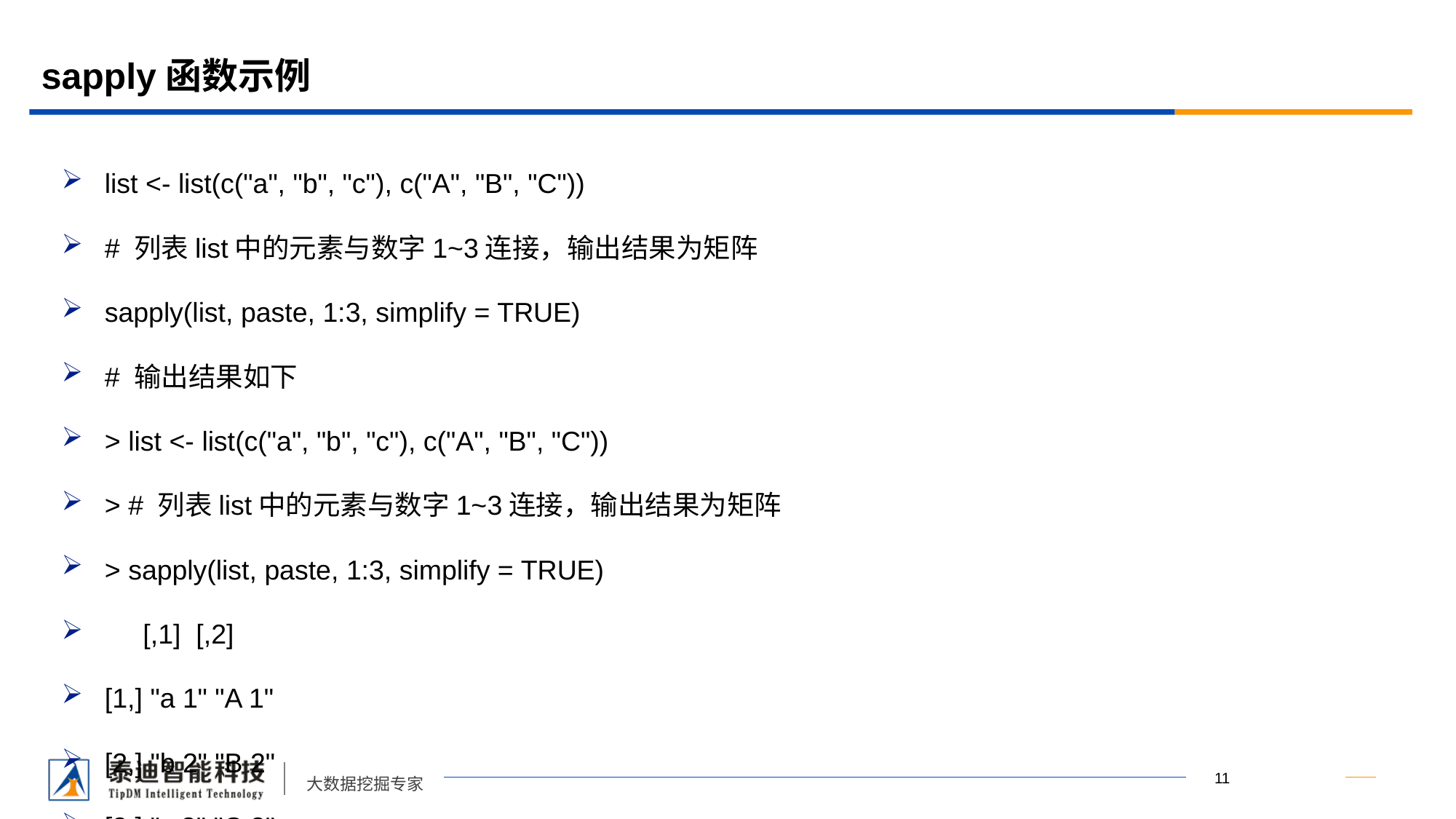

# sapply函数示例
list <- list(c("a", "b", "c"), c("A", "B", "C"))
# 列表list中的元素与数字1~3连接，输出结果为矩阵
sapply(list, paste, 1:3, simplify = TRUE)
# 输出结果如下
> list <- list(c("a", "b", "c"), c("A", "B", "C"))
> # 列表list中的元素与数字1~3连接，输出结果为矩阵
> sapply(list, paste, 1:3, simplify = TRUE)
     [,1]  [,2]
[1,] "a 1" "A 1"
[2,] "b 2" "B 2"
[3,] "c 3" "C 3"